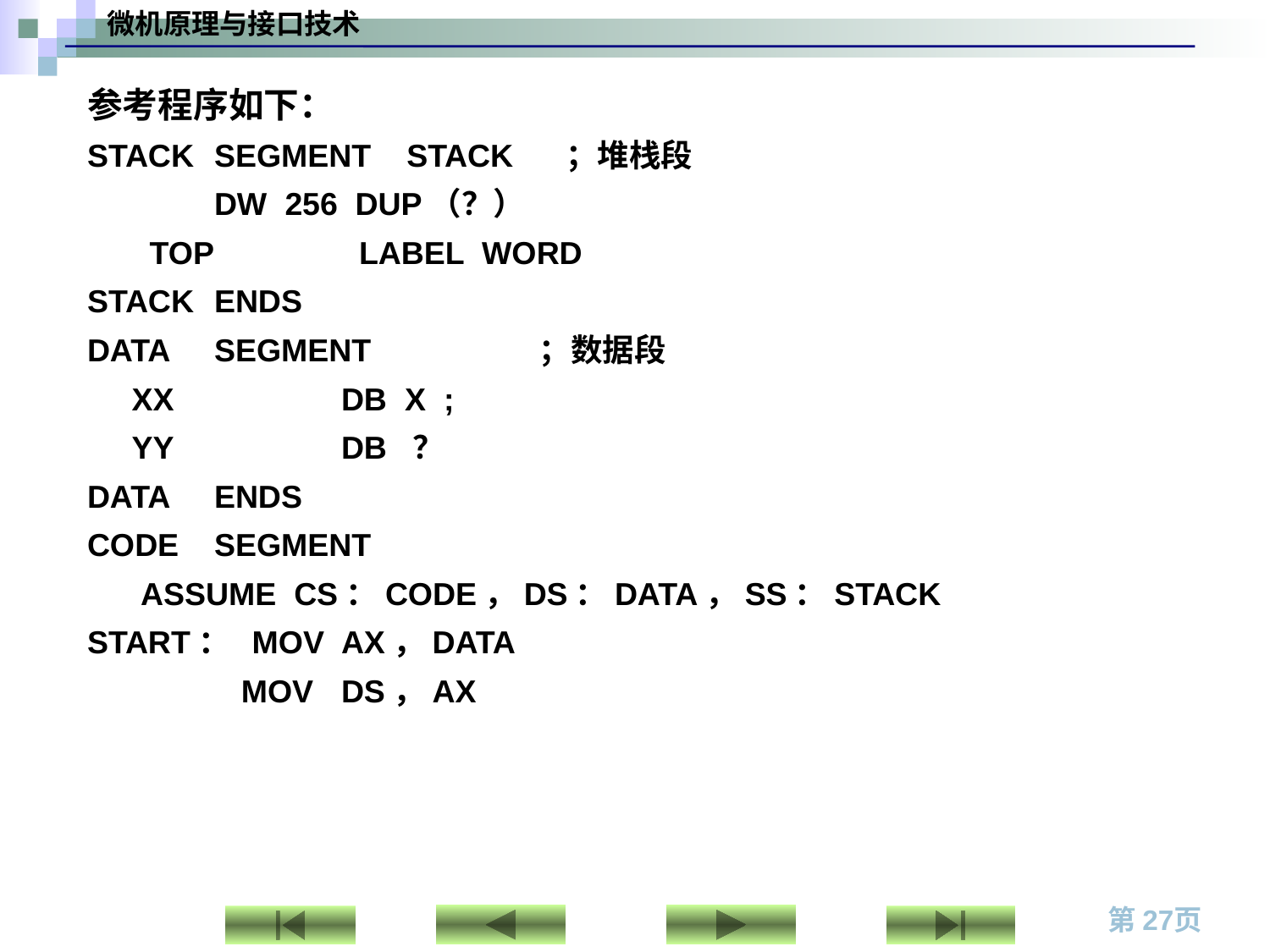

参考程序如下：
STACK	SEGMENT    STACK     ；堆栈段
	DW  256  DUP（？）
       TOP	  LABEL  WORD
STACK	ENDS
DATA	SEGMENT                  ；数据段
     XX		DB  X  ;
     YY		DB  ？
DATA	ENDS
CODE	SEGMENT
      ASSUME  CS：CODE，DS：DATA，SS：STACK
START：  MOV	AX，DATA
	   MOV	DS，AX